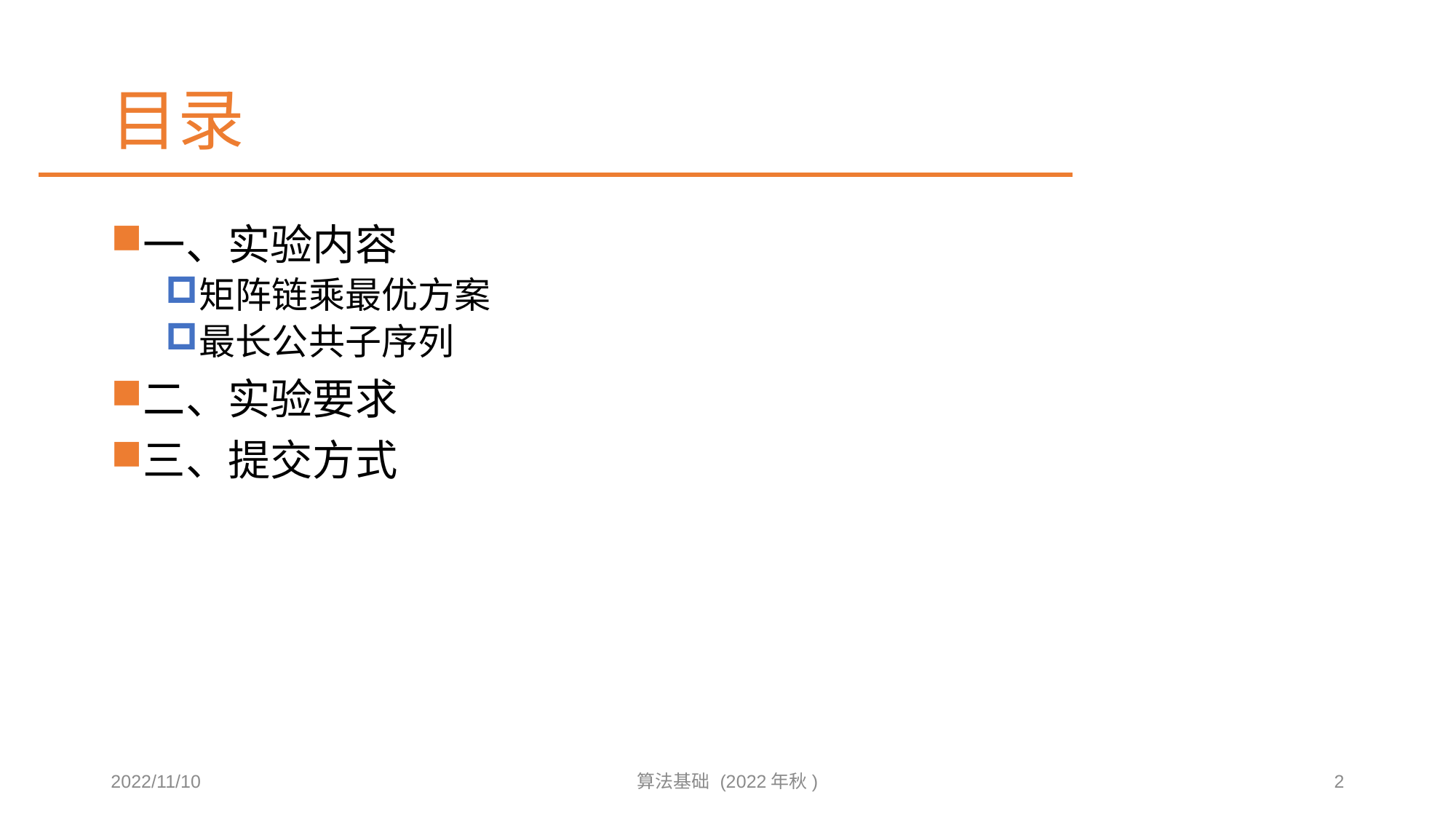

# 目录
一、实验内容
矩阵链乘最优方案
最长公共子序列
二、实验要求
三、提交方式
2022/11/10
算法基础 (2022年秋)
2